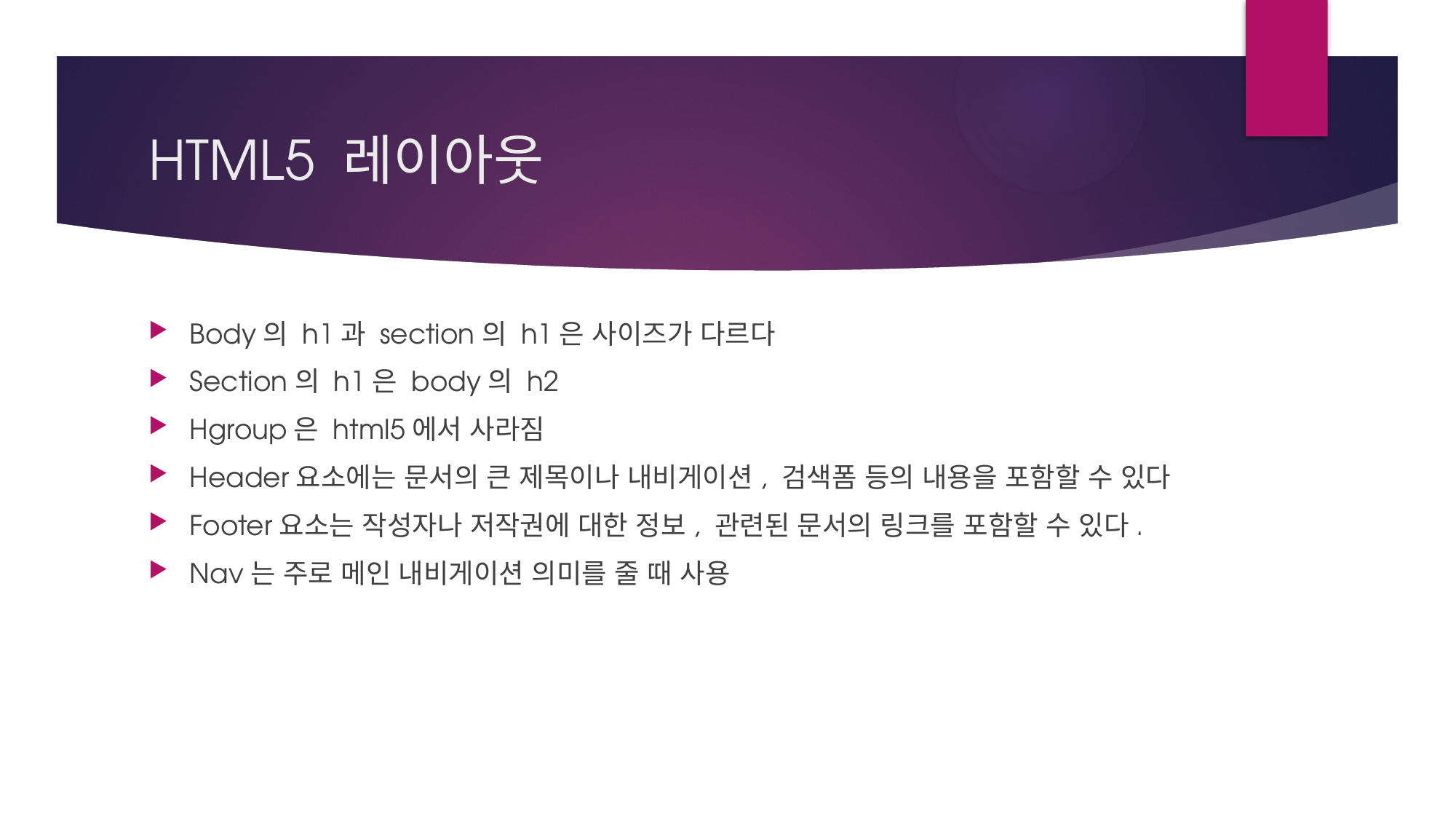

# HTML5 레이아웃
Body의 h1과 section의 h1은 사이즈가 다르다
Section의 h1은 body의 h2
Hgroup은 html5에서 사라짐
Header요소에는 문서의 큰 제목이나 내비게이션, 검색폼 등의 내용을 포함할 수 있다
Footer요소는 작성자나 저작권에 대한 정보, 관련된 문서의 링크를 포함할 수 있다.
Nav는 주로 메인 내비게이션 의미를 줄 때 사용